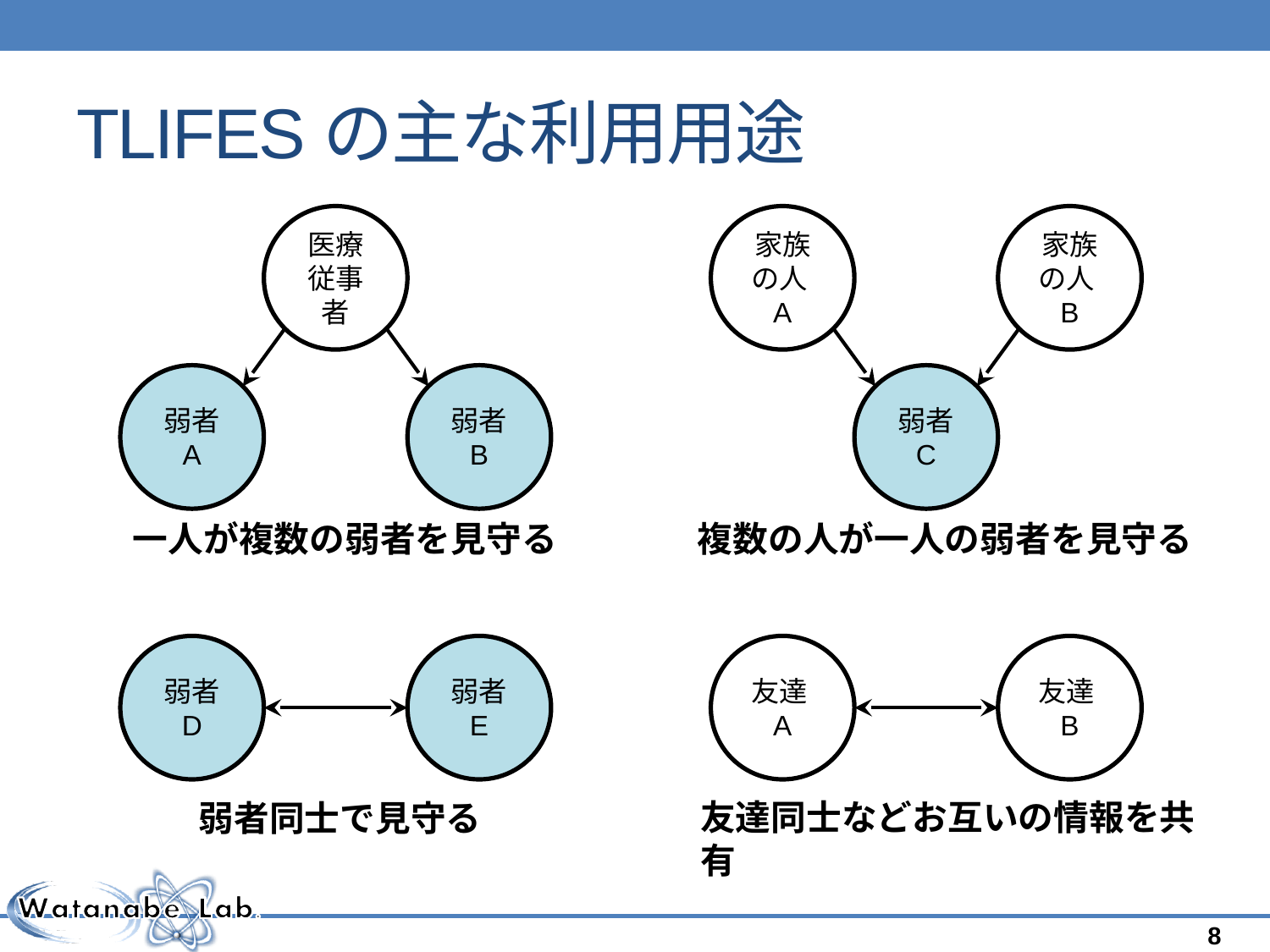

# TLIFESの主な利用用途
医療従事者
家族の人A
家族の人B
弱者
B
弱者
A
弱者
C
一人が複数の弱者を見守る
複数の人が一人の弱者を見守る
弱者
D
弱者
E
友達A
友達B
弱者同士で見守る
友達同士などお互いの情報を共有
8